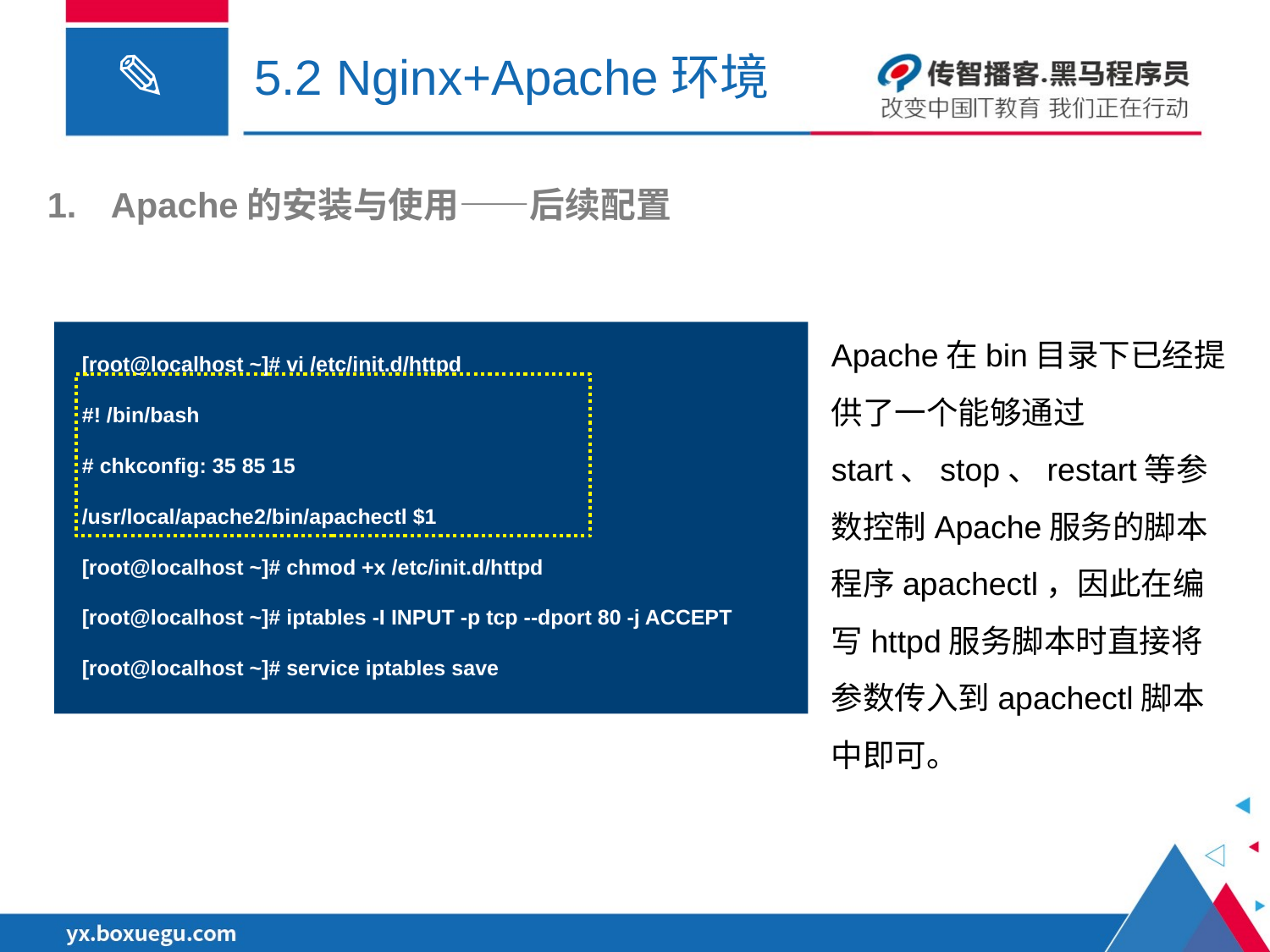

# 5.2 Nginx+Apache环境
Apache的安装与使用——后续配置
Apache在bin目录下已经提供了一个能够通过start、stop、restart等参数控制Apache服务的脚本程序apachectl，因此在编写httpd服务脚本时直接将参数传入到apachectl脚本中即可。
[root@localhost ~]# vi /etc/init.d/httpd
#! /bin/bash
# chkconfig: 35 85 15
/usr/local/apache2/bin/apachectl $1
[root@localhost ~]# chmod +x /etc/init.d/httpd
[root@localhost ~]# iptables -I INPUT -p tcp --dport 80 -j ACCEPT
[root@localhost ~]# service iptables save